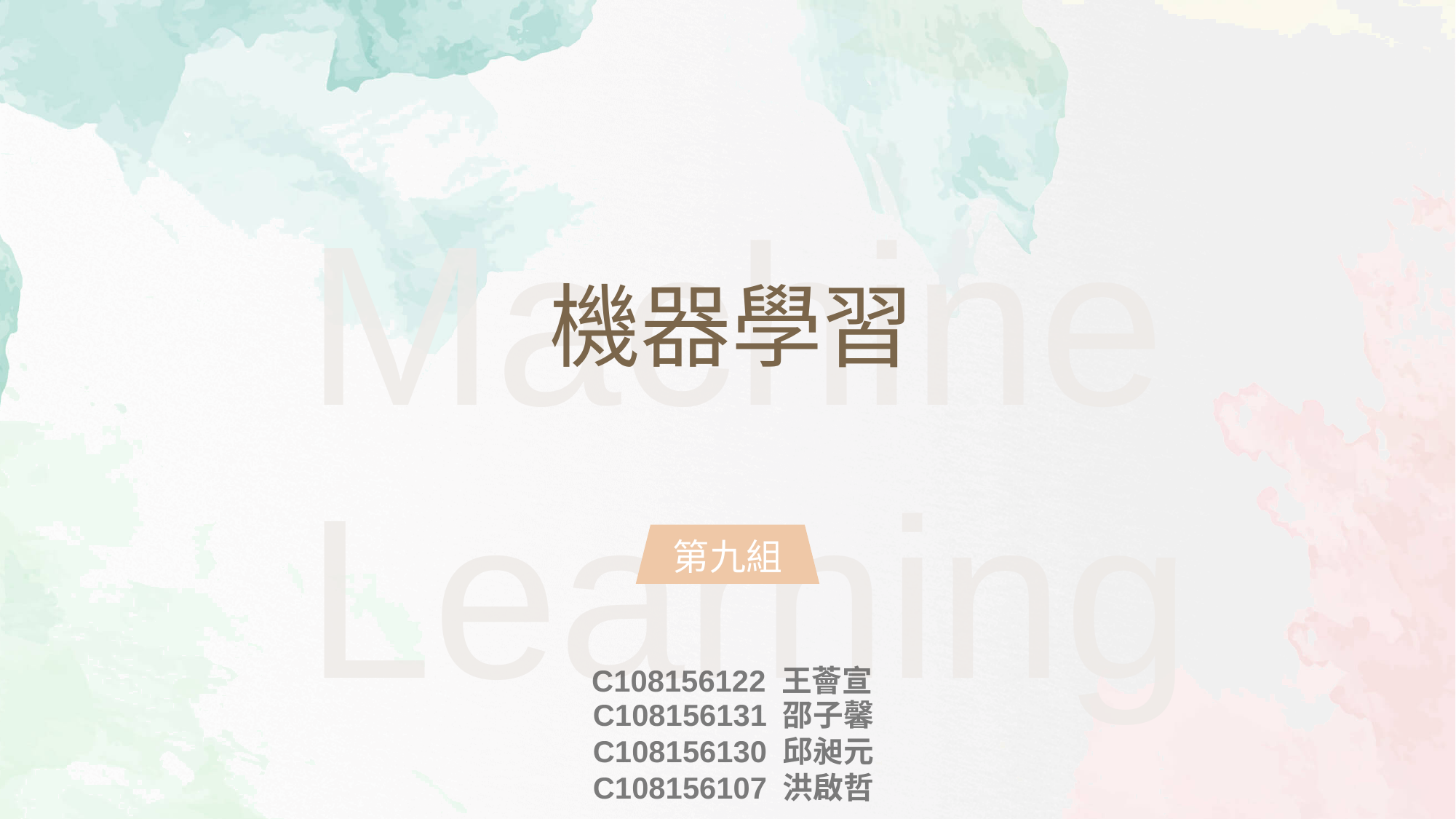

Machine
Learning
機器學習
第九組
C108156122 王薈宣

C108156131 邵子馨
C108156130 邱昶元
C108156107 洪啟哲